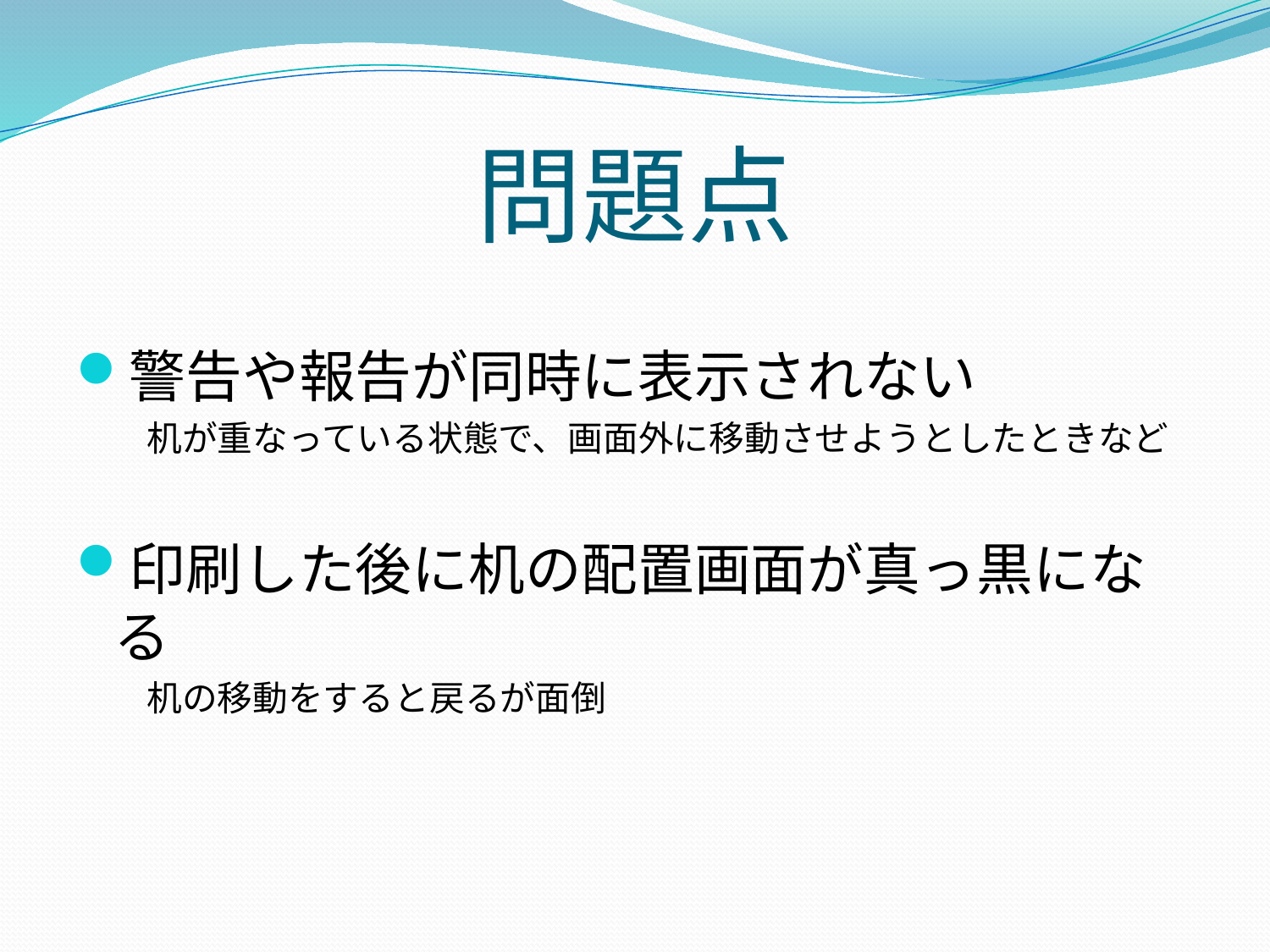

# 問題点

警告や報告が同時に表示されない
　　机が重なっている状態で、画面外に移動させようとしたときなど

印刷した後に机の配置画面が真っ黒になる
　　机の移動をすると戻るが面倒